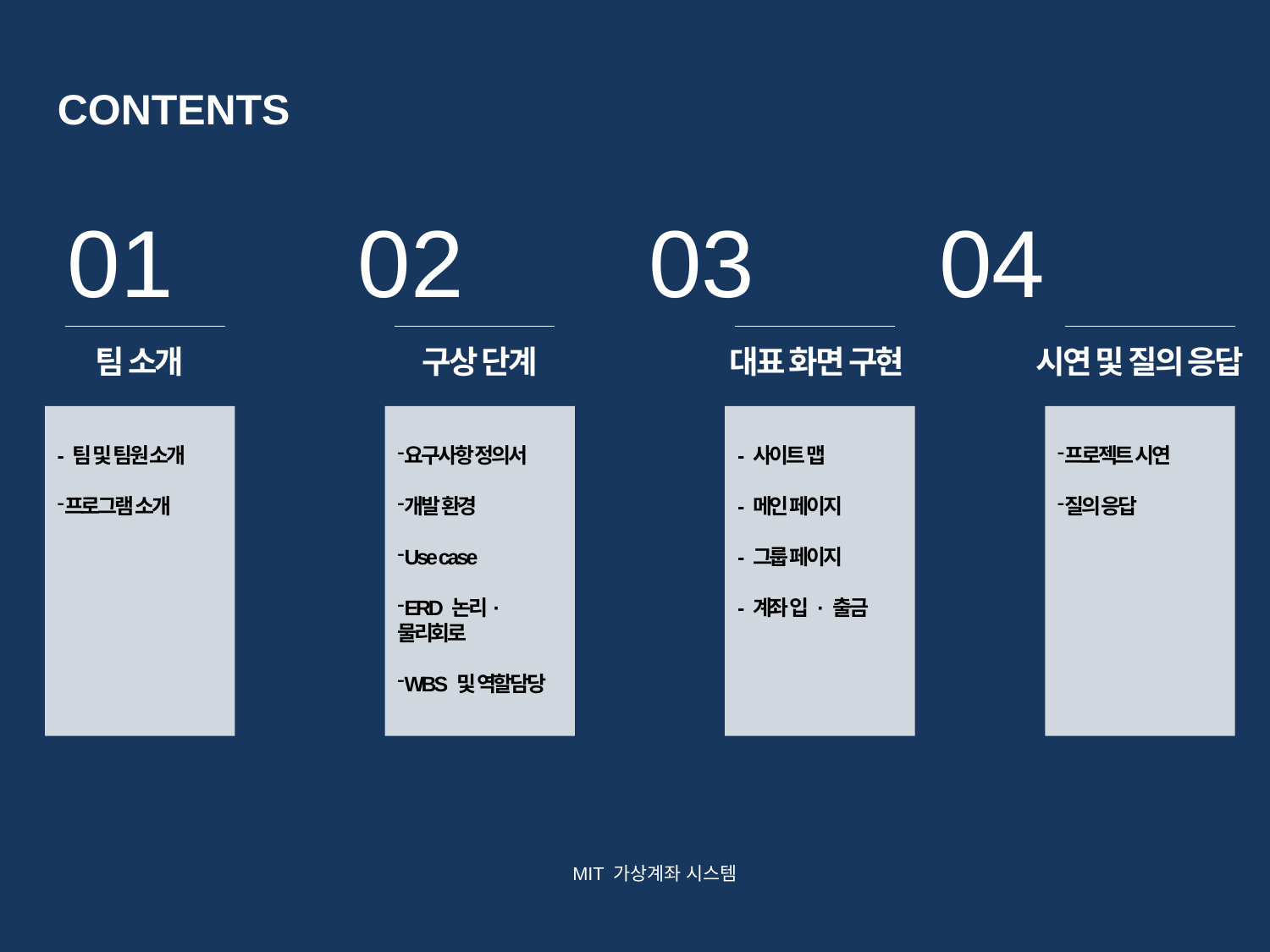

CONTENTS
01       02       03       04
팀 소개
구상 단계
대표 화면 구현
시연 및 질의 응답

- 팀 및 팀원 소개

프로그램 소개

요구사항 정의서

개발 환경

Use case

ERD 논리·물리회로

WBS 및 역할담당

- 사이트 맵

- 메인 페이지

- 그룹 페이지

- 계좌 입 · 출금
프로젝트 시연

질의 응답
MIT 가상계좌 시스템